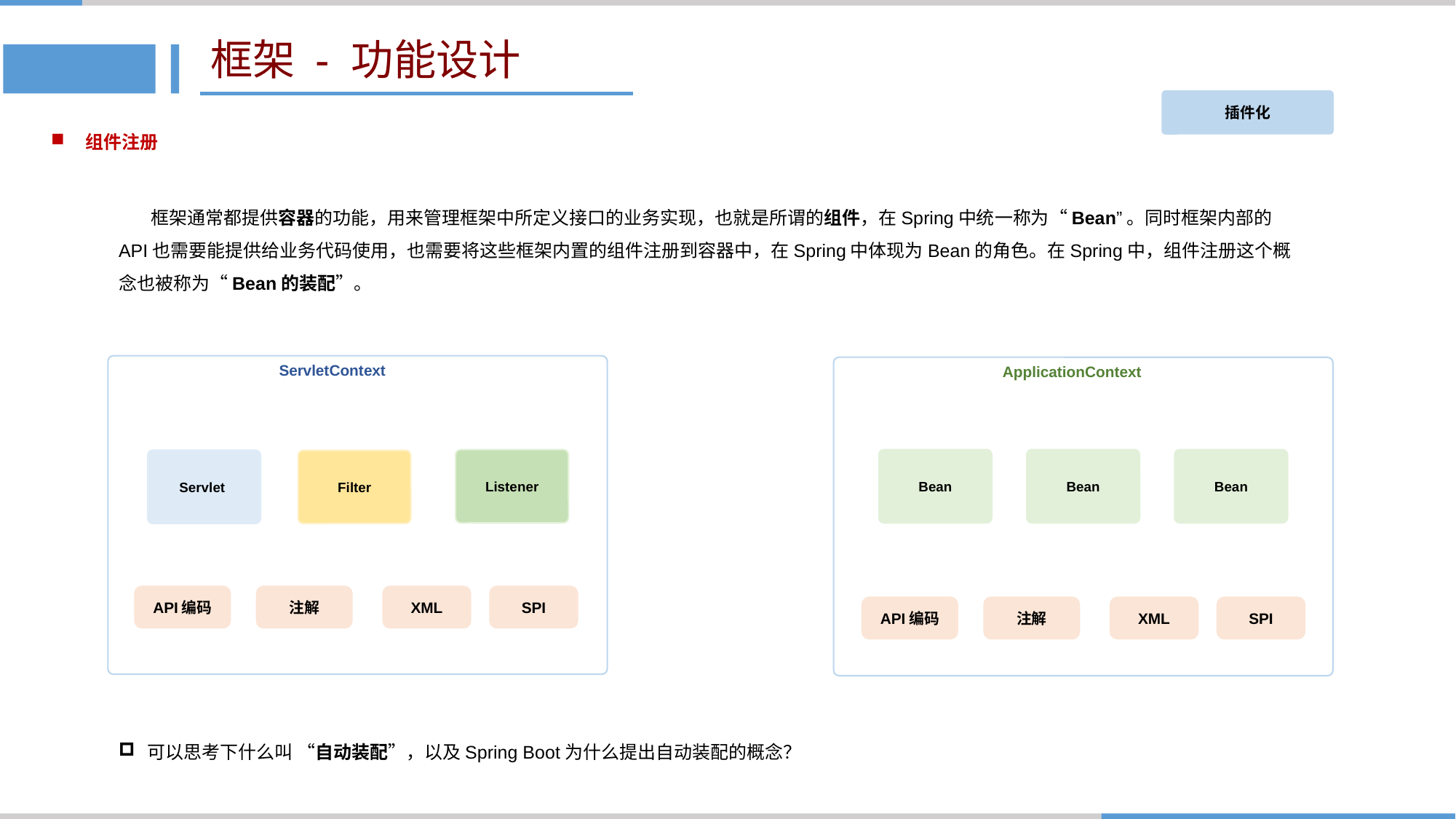

# 框架 - 功能设计

插件化
组件注册
       框架通常都提供容器的功能，用来管理框架中所定义接口的业务实现，也就是所谓的组件，在Spring中统一称为“Bean”。同时框架内部的API也需要能提供给业务代码使用，也需要将这些框架内置的组件注册到容器中，在Spring中体现为Bean的角色。在Spring中，组件注册这个概念也被称为“Bean的装配”。

ServletContext

ApplicationContext
Listener
Bean
Bean
Bean
Servlet
Filter
API编码
注解
XML
SPI
API编码
注解
XML
SPI
 可以思考下什么叫 “自动装配”，以及Spring Boot为什么提出自动装配的概念？